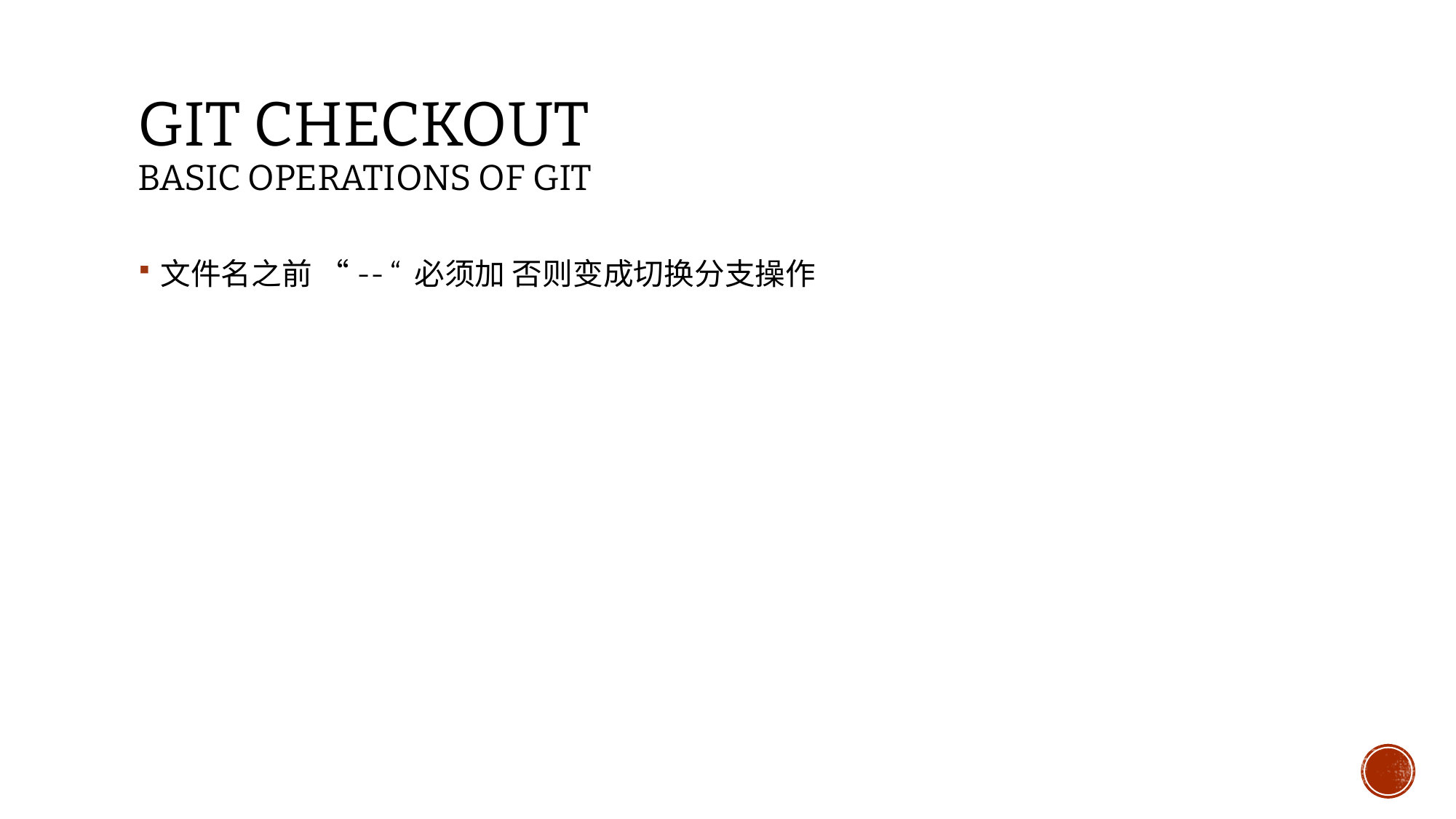

# Git checkout Basic operations of git
文件名之前 “-- “ 必须加 否则变成切换分支操作